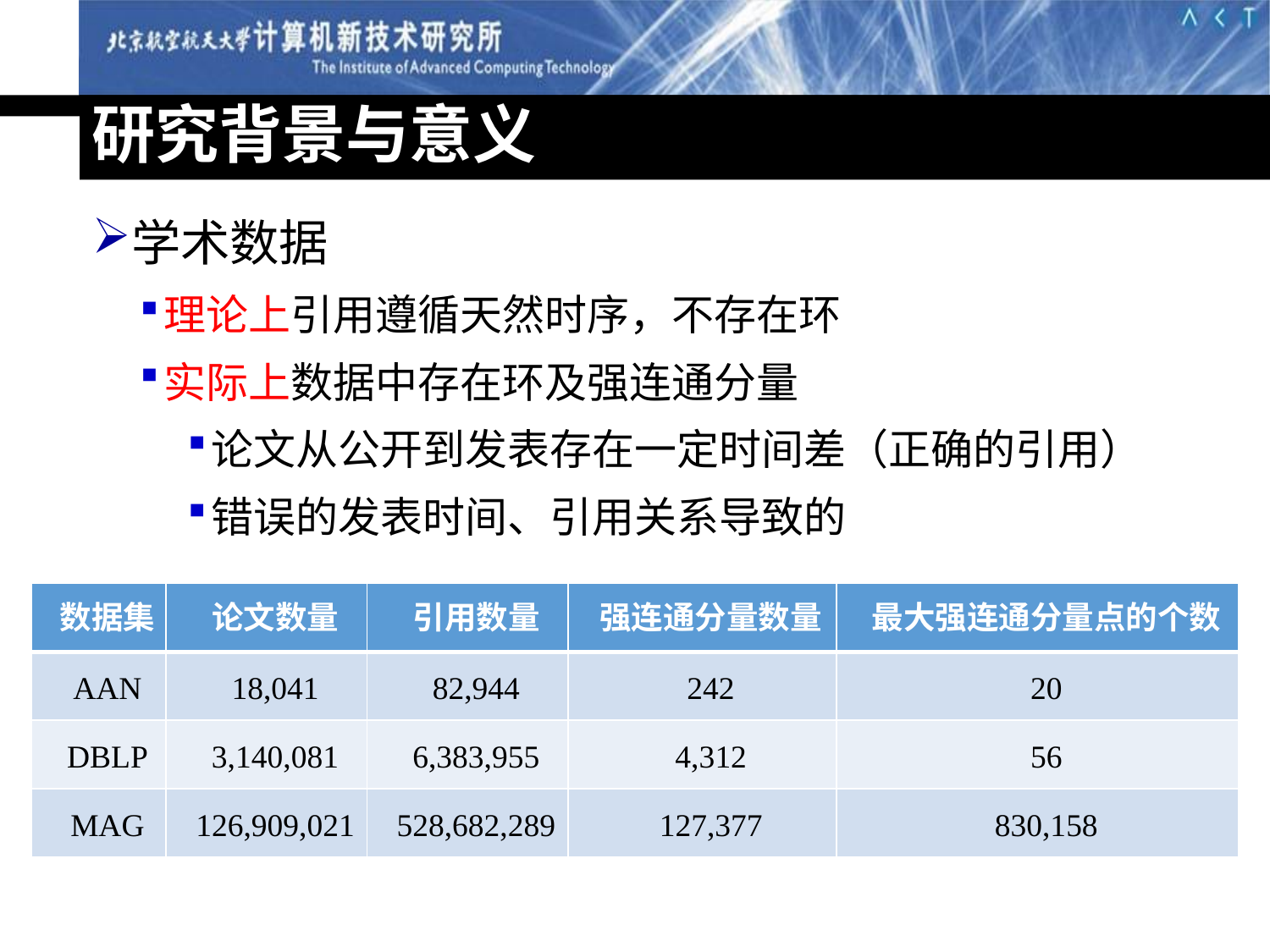

# 研究背景与意义
学术数据
理论上引用遵循天然时序，不存在环
实际上数据中存在环及强连通分量
论文从公开到发表存在一定时间差（正确的引用）
错误的发表时间、引用关系导致的
| 数据集 | 论文数量 | 引用数量 | 强连通分量数量 | 最大强连通分量点的个数 |
| --- | --- | --- | --- | --- |
| AAN | 18,041 | 82,944 | 242 | 20 |
| DBLP | 3,140,081 | 6,383,955 | 4,312 | 56 |
| MAG | 126,909,021 | 528,682,289 | 127,377 | 830,158 |